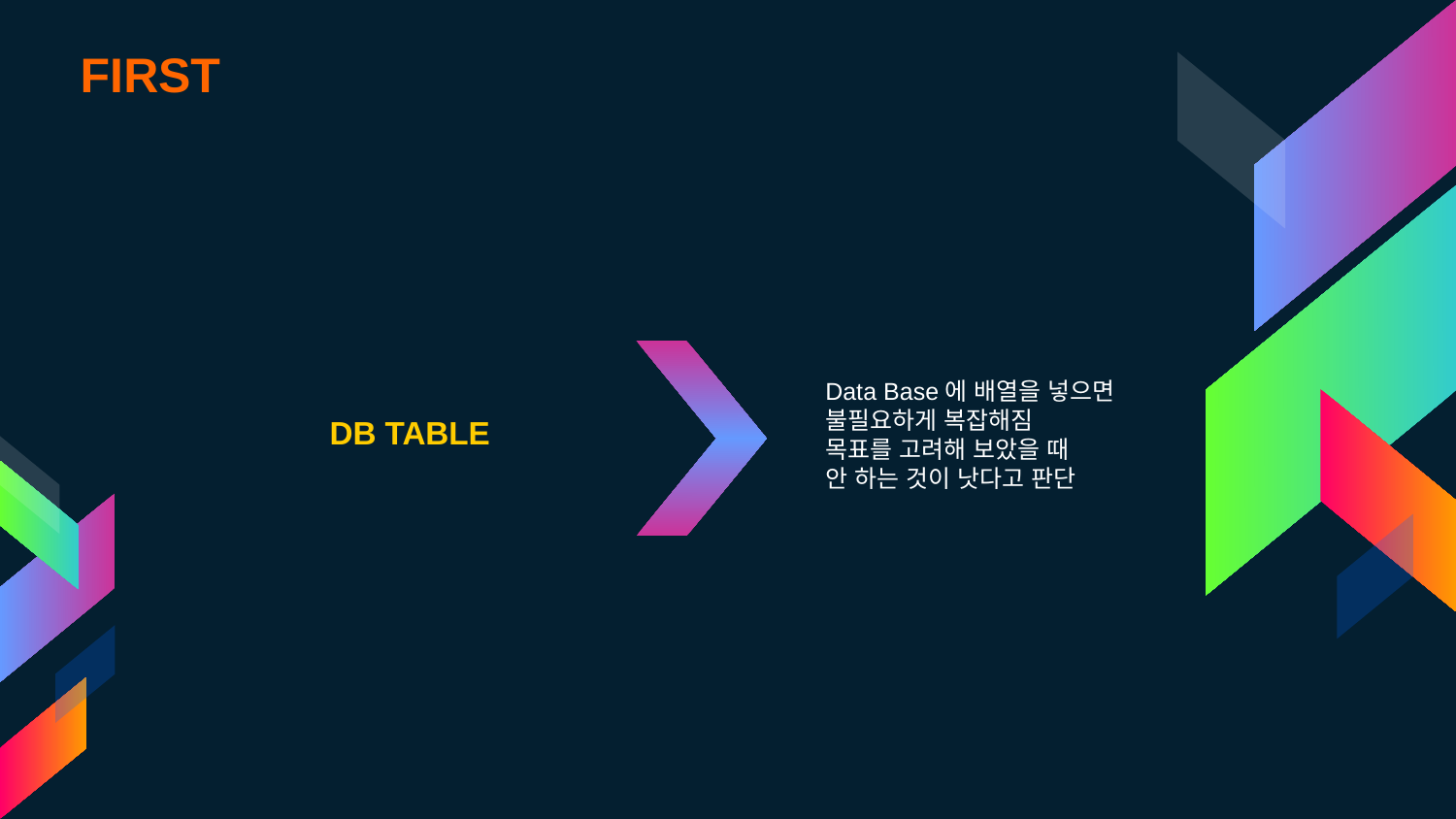

FIRST

Data Base에 배열을 넣으면
불필요하게 복잡해짐
목표를 고려해 보았을 때
안 하는 것이 낫다고 판단
DB TABLE